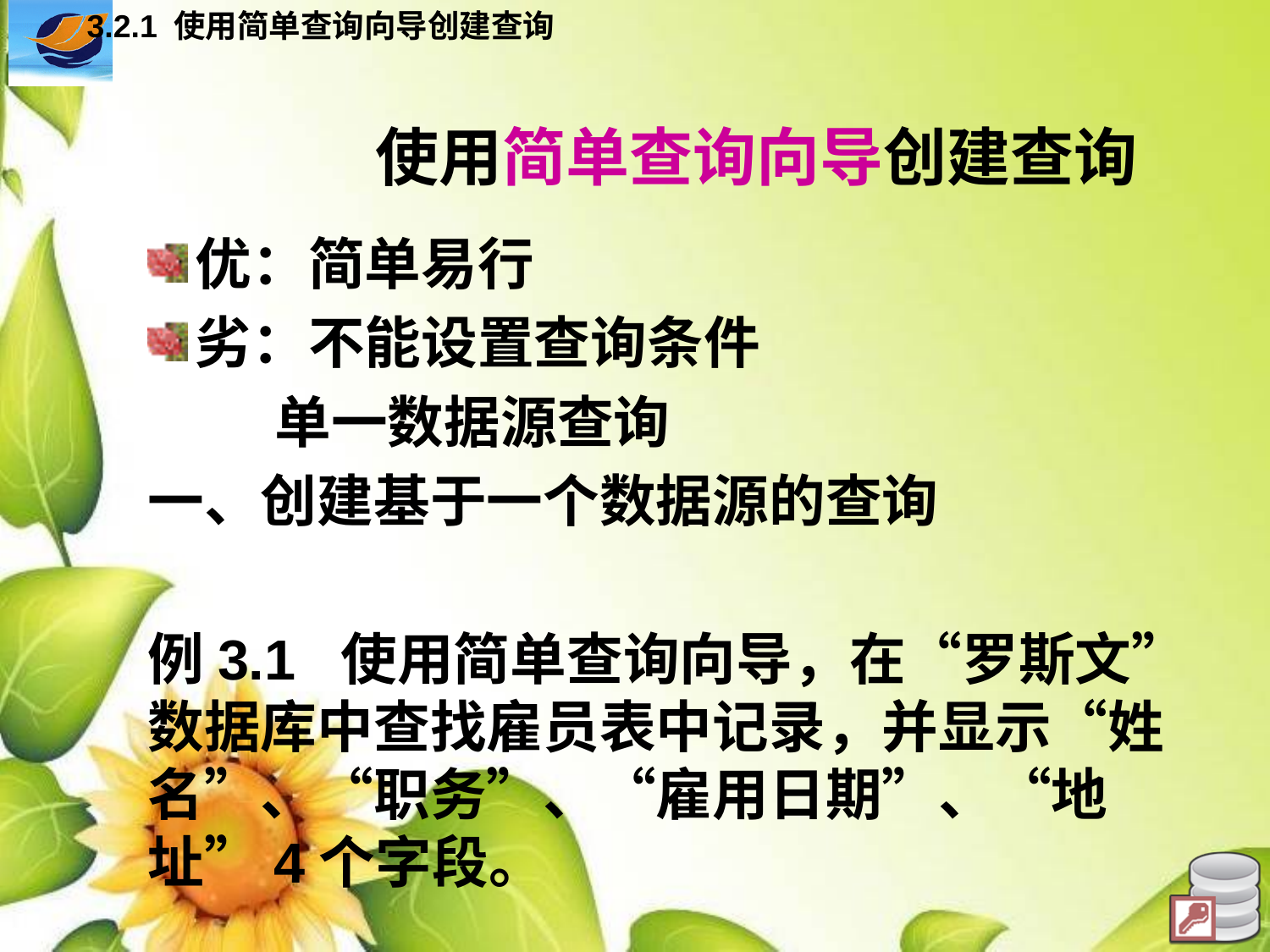

3.2.1 使用简单查询向导创建查询
# 使用简单查询向导创建查询
优：简单易行
劣：不能设置查询条件
	单一数据源查询
一、创建基于一个数据源的查询

例3.1  使用简单查询向导，在“罗斯文”数据库中查找雇员表中记录，并显示“姓名”、“职务”、“雇用日期”、“地址”4个字段。